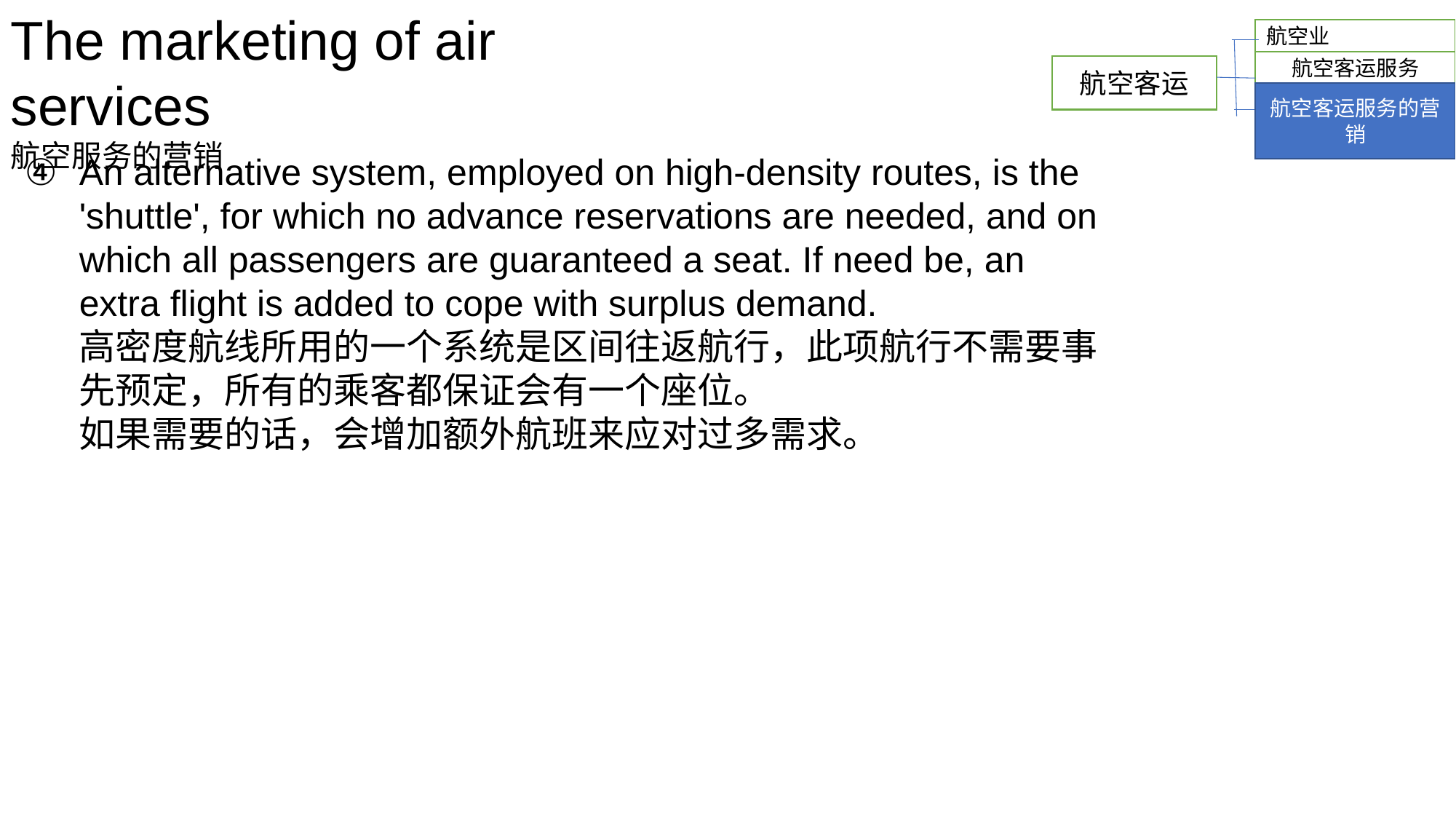

The marketing of air services
航空服务的营销
航空业
航空客运服务
航空客运
航空客运服务的营销
An alternative system, employed on high-density routes, is the 'shuttle', for which no advance reservations are needed, and on which all passengers are guaranteed a seat. If need be, an extra flight is added to cope with surplus demand.
高密度航线所用的一个系统是区间往返航行，此项航行不需要事先预定，所有的乘客都保证会有一个座位。
如果需要的话，会增加额外航班来应对过多需求。